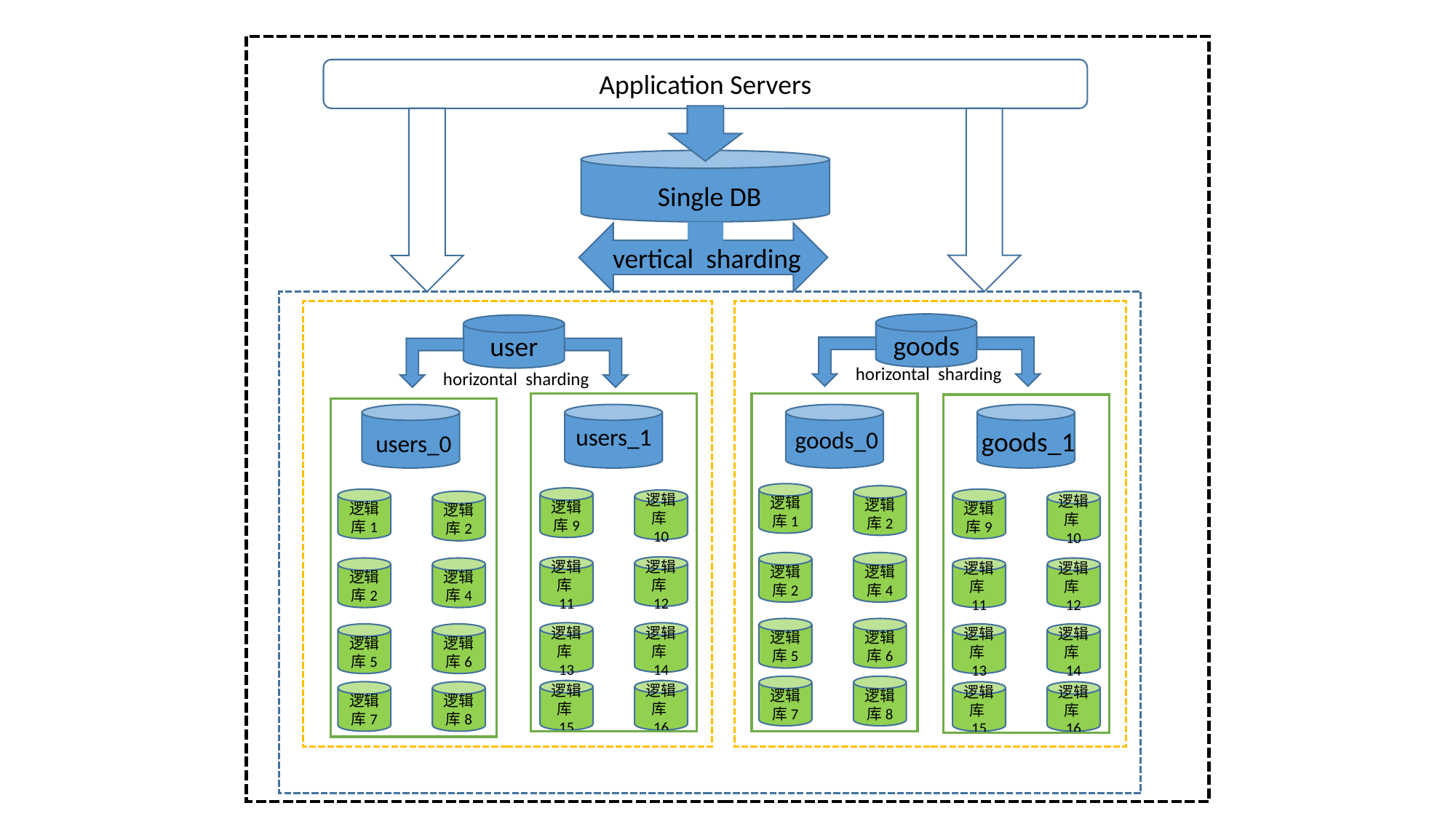

Application Servers

Single DB

vertical  sharding

goods
user

horizontal  sharding

horizontal  sharding

users_1
goods_0
goods_1
users_0
逻辑库1
逻辑库2
逻辑库9
逻辑库1
逻辑库9
逻辑库10
逻辑库2
逻辑库10
逻辑库2
逻辑库4
逻辑库11
逻辑库12
逻辑库2
逻辑库4
逻辑库11
逻辑库12
逻辑库5
逻辑库6
逻辑库13
逻辑库14
逻辑库5
逻辑库6
逻辑库13
逻辑库14
逻辑库7
逻辑库8
逻辑库15
逻辑库16
逻辑库7
逻辑库8
逻辑库15
逻辑库16